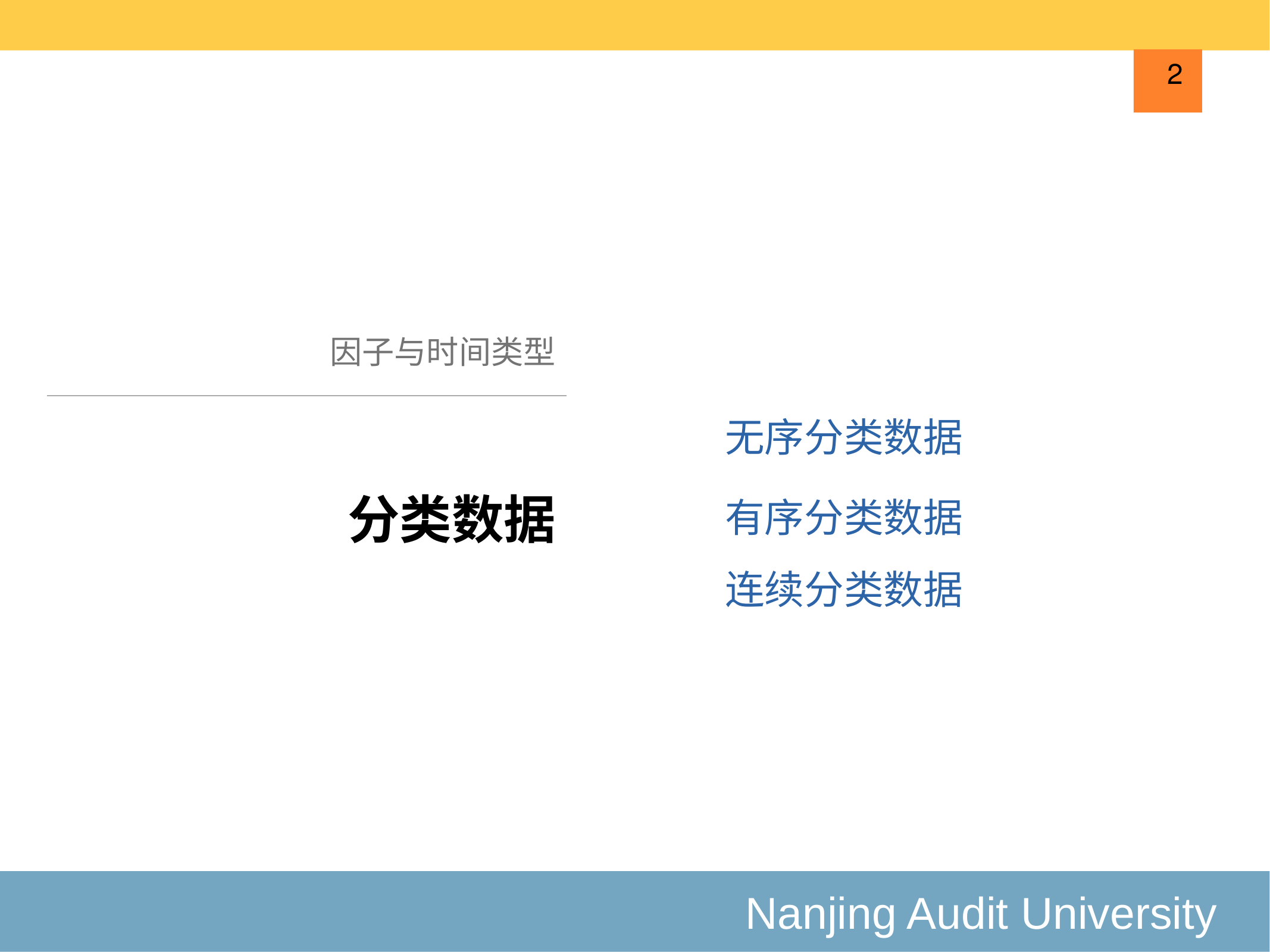

2
因子与时间类型
无序分类数据
# 分类数据
有序分类数据
连续分类数据